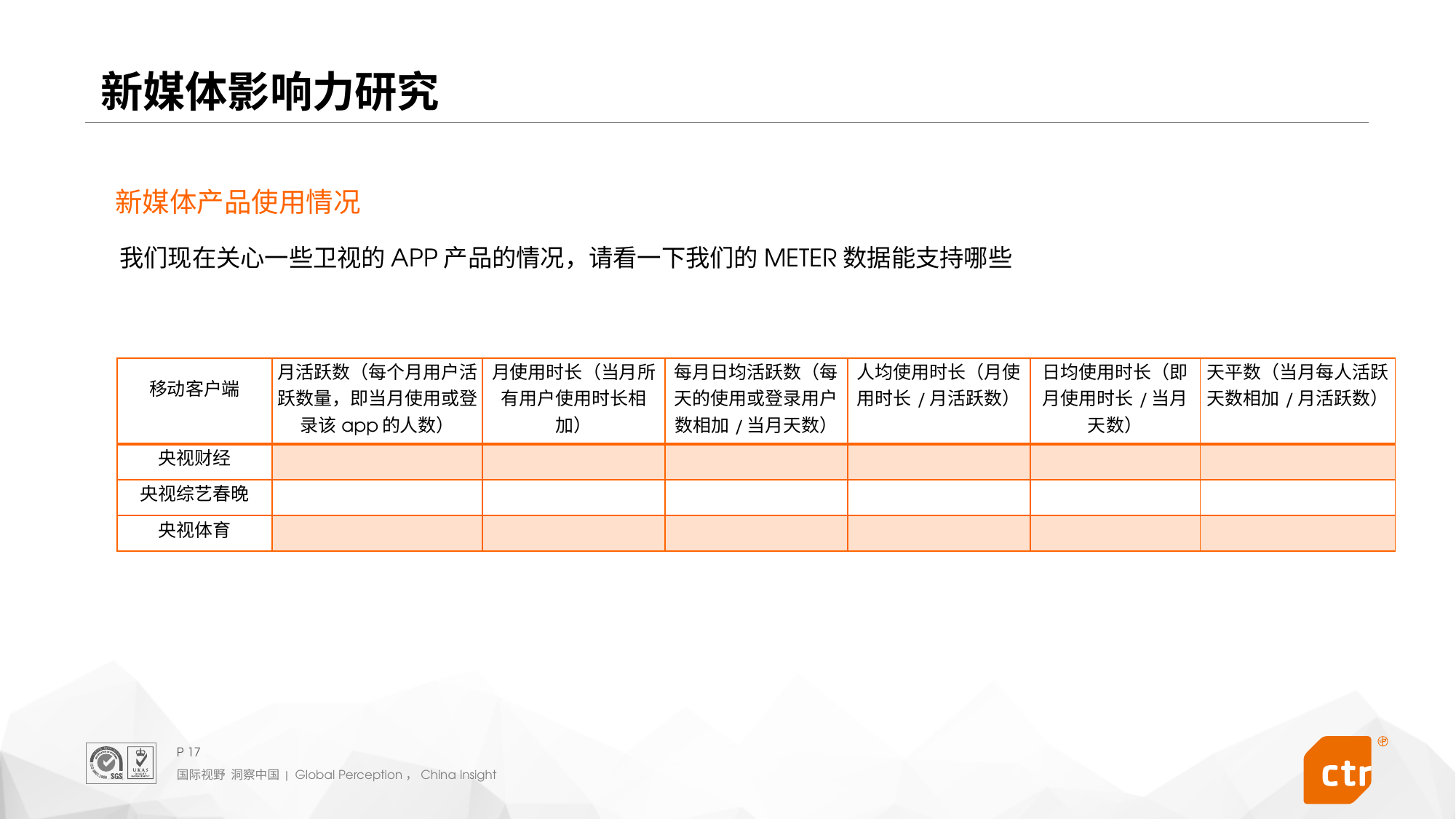

# 新媒体影响力研究
新媒体产品使用情况
我们现在关心一些卫视的APP产品的情况，请看一下我们的METER数据能支持哪些
| 移动客户端 | 月活跃数（每个月用户活跃数量，即当月使用或登录该app的人数） | 月使用时长（当月所有用户使用时长相加） | 每月日均活跃数（每天的使用或登录用户数相加/当月天数） | 人均使用时长（月使用时长/月活跃数） | 日均使用时长（即月使用时长/当月天数） | 天平数（当月每人活跃天数相加/月活跃数） |
| --- | --- | --- | --- | --- | --- | --- |
| 央视财经 |  |  |  |  |  |  |
| 央视综艺春晚 |  |  |  |  |  |  |
| 央视体育 |  |  |  |  |  |  |
P 17
国际视野  洞察中国 |  Global Perception，China Insight